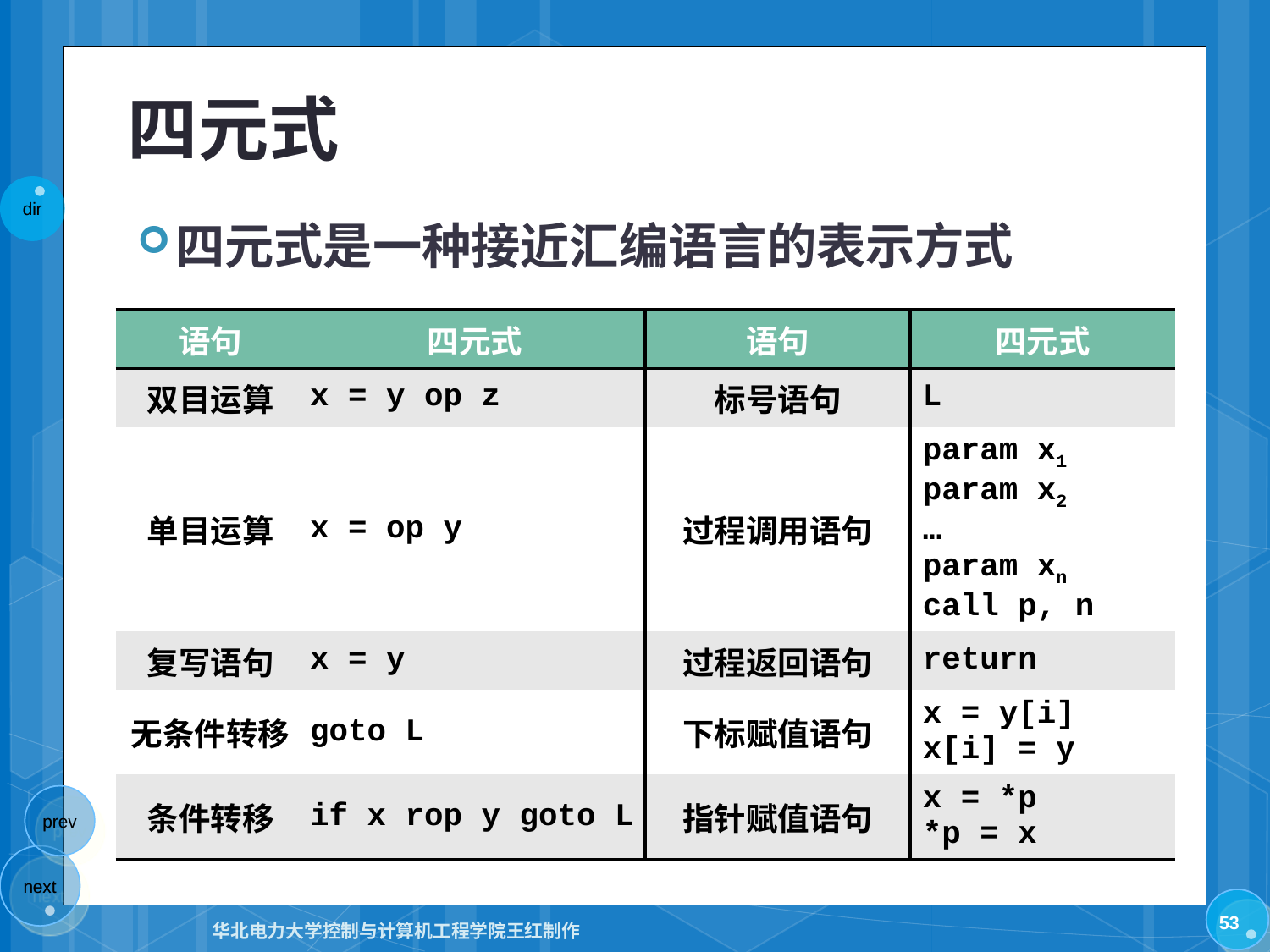

# 四元式
四元式是一种接近汇编语言的表示方式
| 语句 | 四元式 | 语句 | 四元式 |
| --- | --- | --- | --- |
| 双目运算 | x = y op z | 标号语句 | L |
| 单目运算 | x = op y | 过程调用语句 | param x1 param x2 … param xn call p, n |
| 复写语句 | x = y | 过程返回语句 | return |
| 无条件转移 | goto L | 下标赋值语句 | x = y[i] x[i] = y |
| 条件转移 | if x rop y goto L | 指针赋值语句 | x = \*p \*p = x |
53
华北电力大学控制与计算机工程学院王红制作